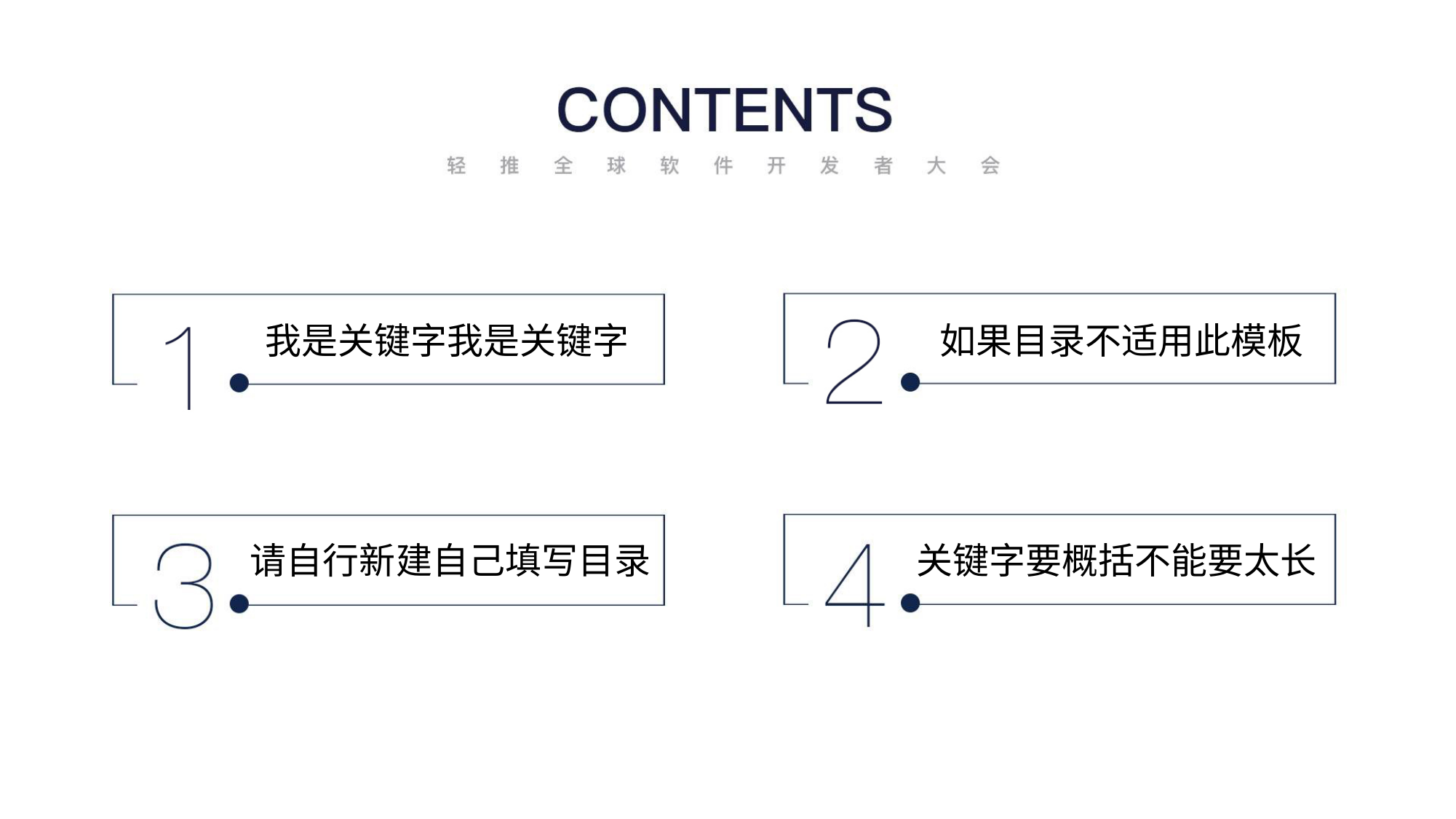

我是关键字我是关键字
如果目录不适用此模板
请自行新建自己填写目录
关键字要概括不能要太长